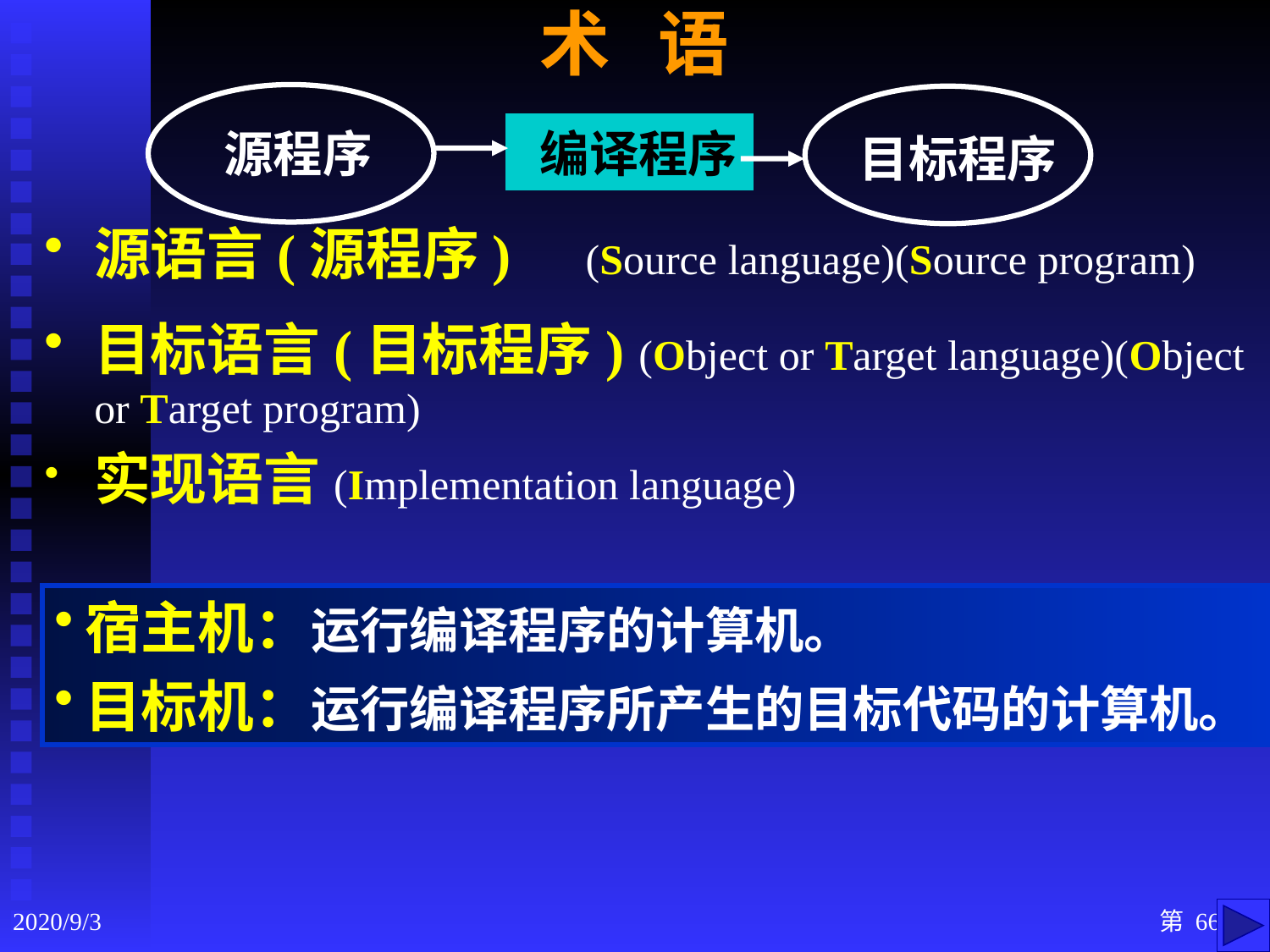

术   语

目标程序

源程序
 编译程序

源语言(源程序)       (Source language)(Source program)
目标语言(目标程序) (Object or Target language)(Object or Target program)
实现语言(Implementation language)
宿主机：运行编译程序的计算机。
目标机：运行编译程序所产生的目标代码的计算机。
2020/9/3
第 66 页